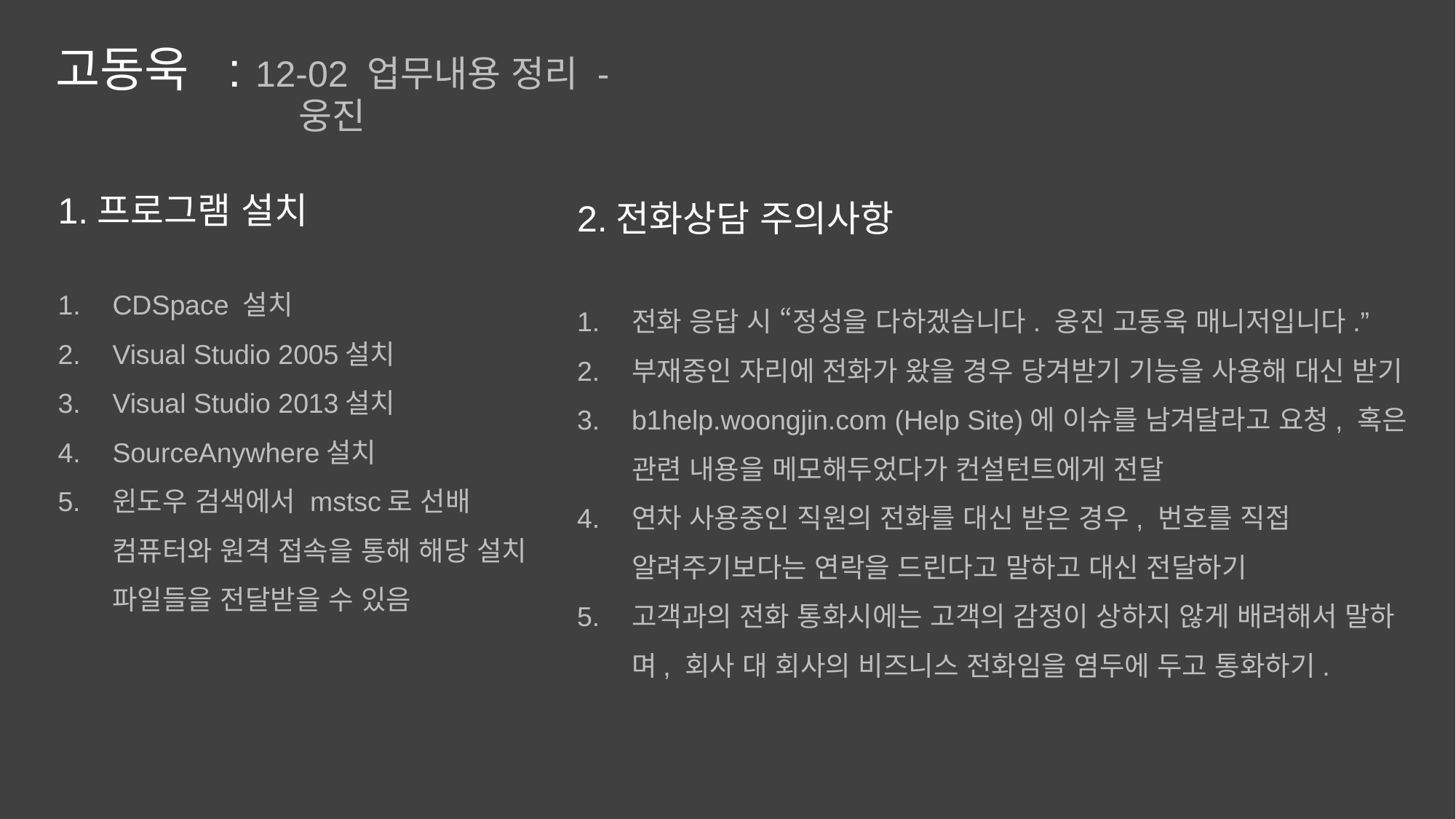

# 고동욱  : 12-02 업무내용 정리 - 웅진
1.프로그램 설치

CDSpace 설치
Visual Studio 2005설치
Visual Studio 2013설치
SourceAnywhere설치
윈도우 검색에서 mstsc로 선배 컴퓨터와 원격 접속을 통해 해당 설치 파일들을 전달받을 수 있음

2.전화상담 주의사항

전화 응답 시 “정성을 다하겠습니다. 웅진 고동욱 매니저입니다.”
부재중인 자리에 전화가 왔을 경우 당겨받기 기능을 사용해 대신 받기
b1help.woongjin.com (Help Site)에 이슈를 남겨달라고 요청, 혹은 관련 내용을 메모해두었다가 컨설턴트에게 전달
연차 사용중인 직원의 전화를 대신 받은 경우, 번호를 직접 알려주기보다는 연락을 드린다고 말하고 대신 전달하기
고객과의 전화 통화시에는 고객의 감정이 상하지 않게 배려해서 말하며, 회사 대 회사의 비즈니스 전화임을 염두에 두고 통화하기.